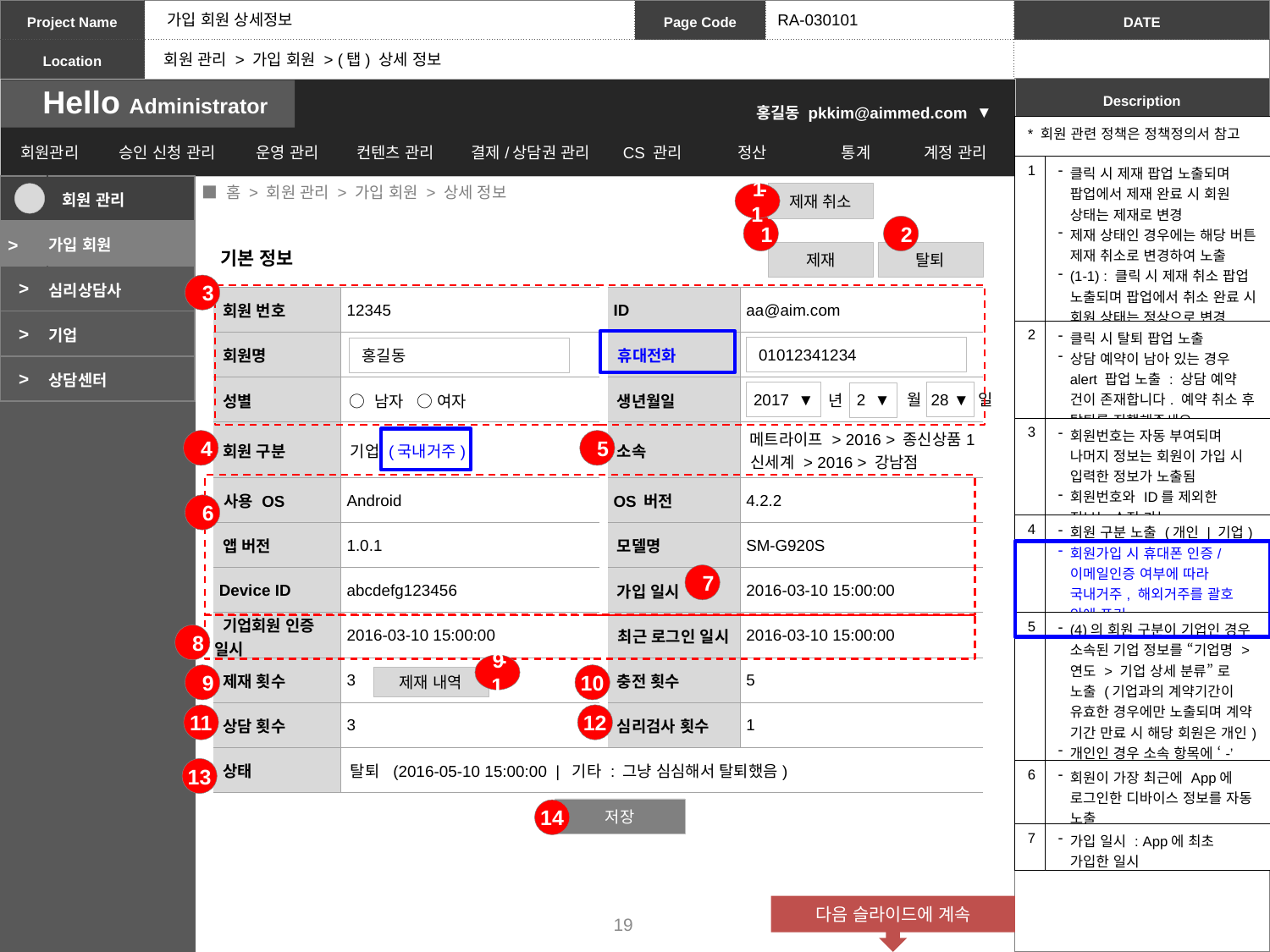

가입 회원 상세정보
RA-030101
회원 관리 > 가입 회원 > (탭) 상세 정보
| \* 회원 관련 정책은 정책정의서 참고 |  |
| --- | --- |
| 1 | 클릭 시 제재 팝업 노출되며 팝업에서 제재 완료 시 회원 상태는 제재로 변경 제재 상태인 경우에는 해당 버튼 제재 취소로 변경하여 노출 (1-1) : 클릭 시 제재 취소 팝업 노출되며 팝업에서 취소 완료 시 회원 상태는 정상으로 변경, 제재 횟수 감소됨 |
| 2 | 클릭 시 탈퇴 팝업 노출 상담 예약이 남아 있는 경우 alert 팝업 노출 : 상담 예약 건이 존재합니다. 예약 취소 후 탈퇴를 진행해주세요. |
| 3 | 회원번호는 자동 부여되며 나머지 정보는 회원이 가입 시 입력한 정보가 노출됨 회원번호와 ID를 제외한 정보는 수정 가능 |
| 4 | 회원 구분 노출 (개인 | 기업) 회원가입 시 휴대폰 인증/이메일인증 여부에 따라 국내거주, 해외거주를 괄호 안에 표기 |
| 5 | (4)의 회원 구분이 기업인 경우 소속된 기업 정보를 “기업명 > 연도 > 기업 상세 분류” 로 노출 (기업과의 계약기간이 유효한 경우에만 노출되며 계약 기간 만료 시 해당 회원은 개인) 개인인 경우 소속 항목에 ‘-’ 노출 |
| 6 | 회원이 가장 최근에 App에 로그인한 디바이스 정보를 자동 노출 |
| 7 | 가입 일시 : App에 최초 가입한 일시 |
   ■ 홈 > 회원 관리 > 가입 회원 > 상세 정보

|  | 회원 관리 |
| --- | --- |
| > | 가입 회원 |
| > | 심리상담사 |
| > | 기업 |
| > | 상담센터 |

1-1
제재 취소
1
2
기본 정보
제재
탈퇴
3

| 회원 번호 | 12345 |  | ID | aa@aim.com |
| --- | --- | --- | --- | --- |
| 회원명 |  |  | 휴대전화 |  |
| 성별 | ○ 남자 ○ 여자 |  | 생년월일 |  |
| 회원 구분 | 기업 (국내거주) |  | 소속 | 메트라이프 > 2016 > 종신상품1 신세계 > 2016 > 강남점 |
| 사용 OS | Android |  | OS 버전 | 4.2.2 |
| 앱 버전 | 1.0.1 |  | 모델명 | SM-G920S |
| Device ID | abcdefg123456 |  | 가입 일시 | 2016-03-10 15:00:00 |
| 기업회원 인증 일시 | 2016-03-10 15:00:00 |  | 최근 로그인 일시 | 2016-03-10 15:00:00 |
| 제재 횟수 | 3 |  | 충전 횟수 | 5 |
| 상담 횟수 | 3 |  | 심리검사 횟수 | 1 |
| 상태 | 탈퇴 (2016-05-10 15:00:00 | 기타 : 그냥 심심해서 탈퇴했음) |  |  |  |

01012341234
홍길동
2017  ▼
28 ▼
2  ▼
월
일
년
일

4
5

6

7

8
9-1
9
10
제재 내역
11
12
13
저장
14
다음 슬라이드에 계속
19